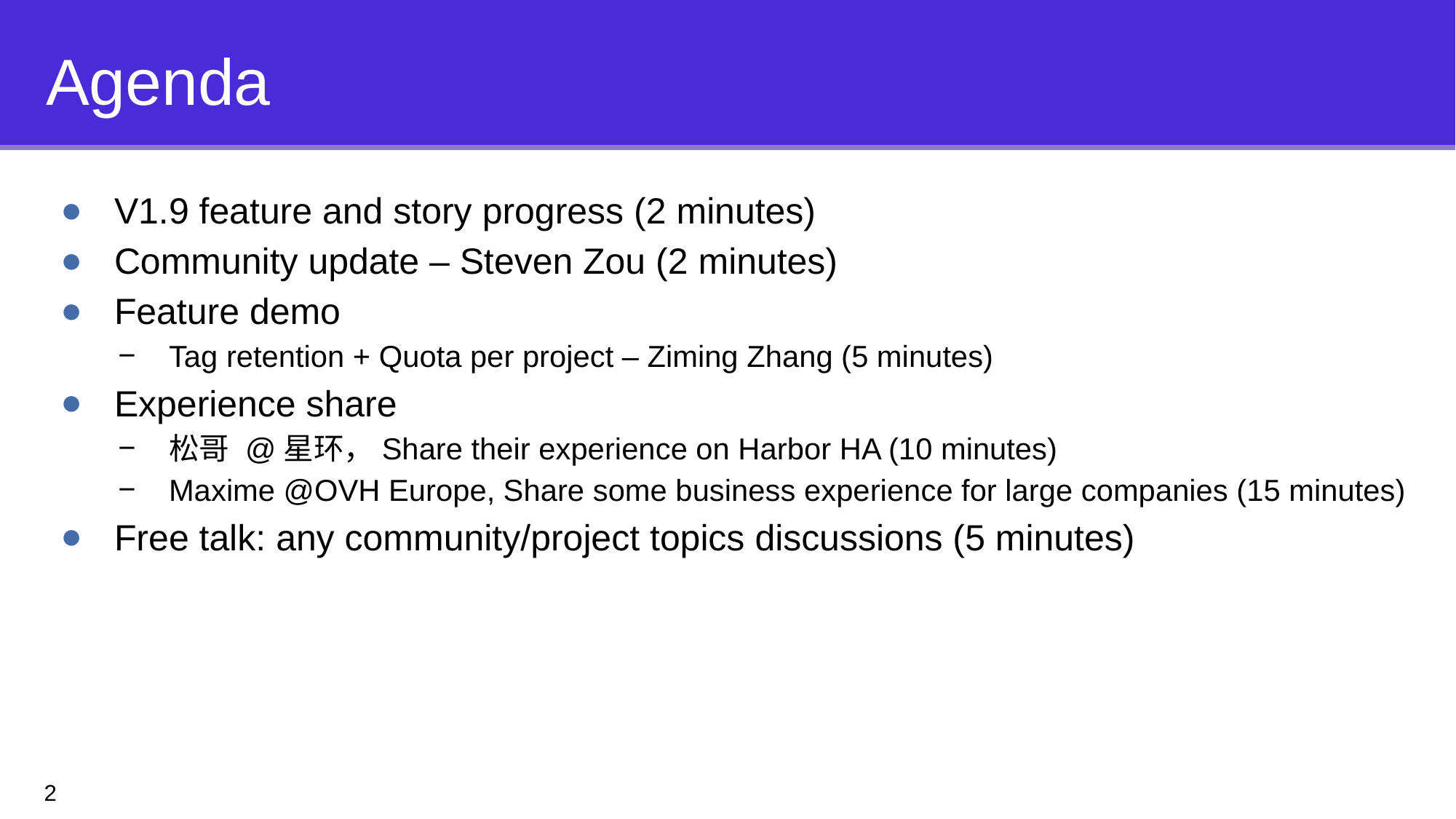

# Agenda
V1.9 feature and story progress (2 minutes)
Community update – Steven Zou (2 minutes)
Feature demo
Tag retention + Quota per project – Ziming Zhang (5 minutes)
Experience share
松哥 @星环，Share their experience on Harbor HA (10 minutes)
Maxime @OVH Europe, Share some business experience for large companies (15 minutes)
Free talk: any community/project topics discussions (5 minutes)

2